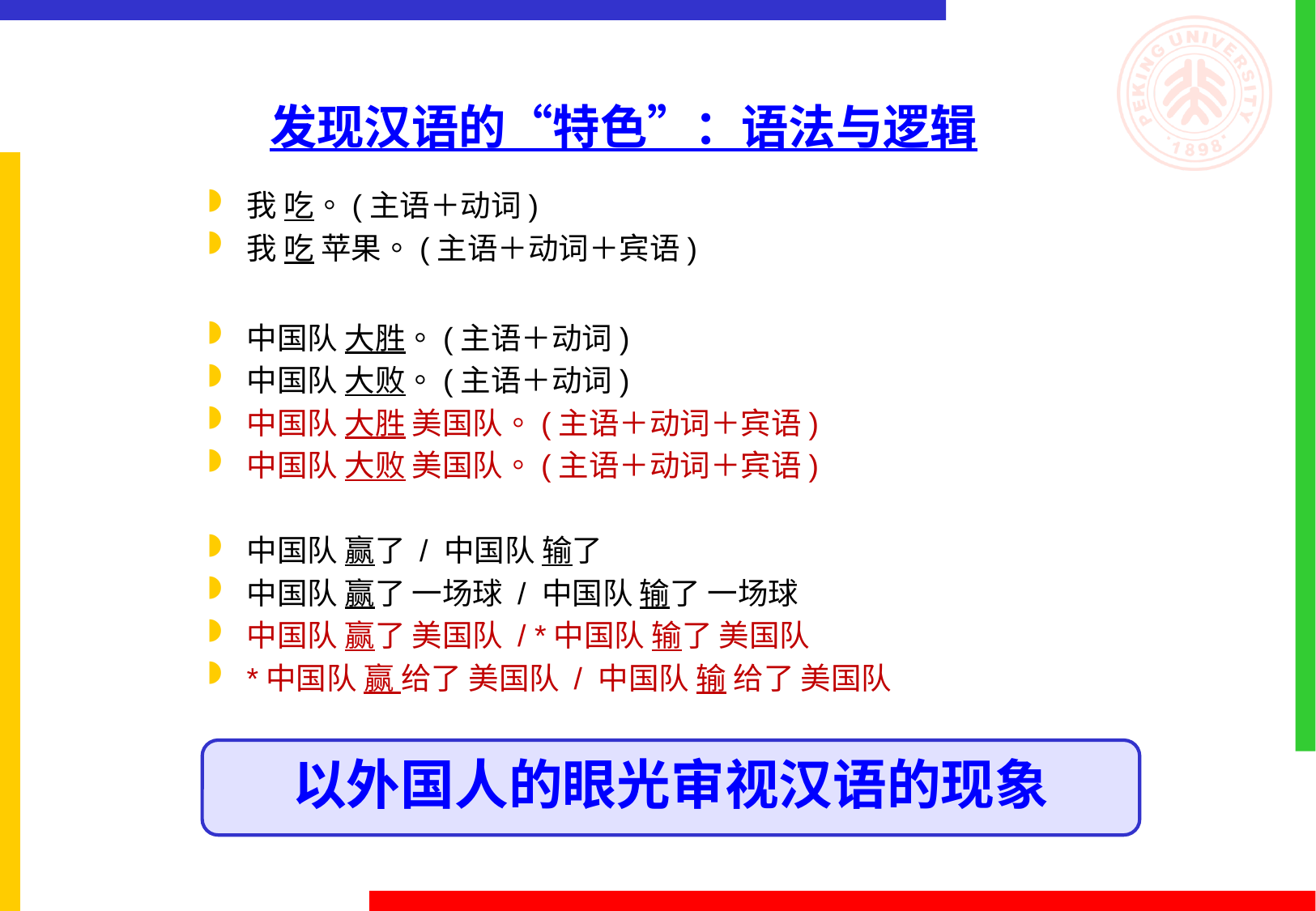

# 发现汉语的“特色”：语法与逻辑
我 吃。(主语＋动词)
我 吃 苹果。(主语＋动词＋宾语)

中国队 大胜。(主语＋动词)
中国队 大败。(主语＋动词)
中国队 大胜 美国队。(主语＋动词＋宾语)
中国队 大败 美国队。(主语＋动词＋宾语)

中国队 赢了 / 中国队 输了
中国队 赢了 一场球 / 中国队 输了 一场球
中国队 赢了 美国队 / *中国队 输了 美国队
*中国队 赢 给了 美国队 / 中国队 输 给了 美国队
以外国人的眼光审视汉语的现象